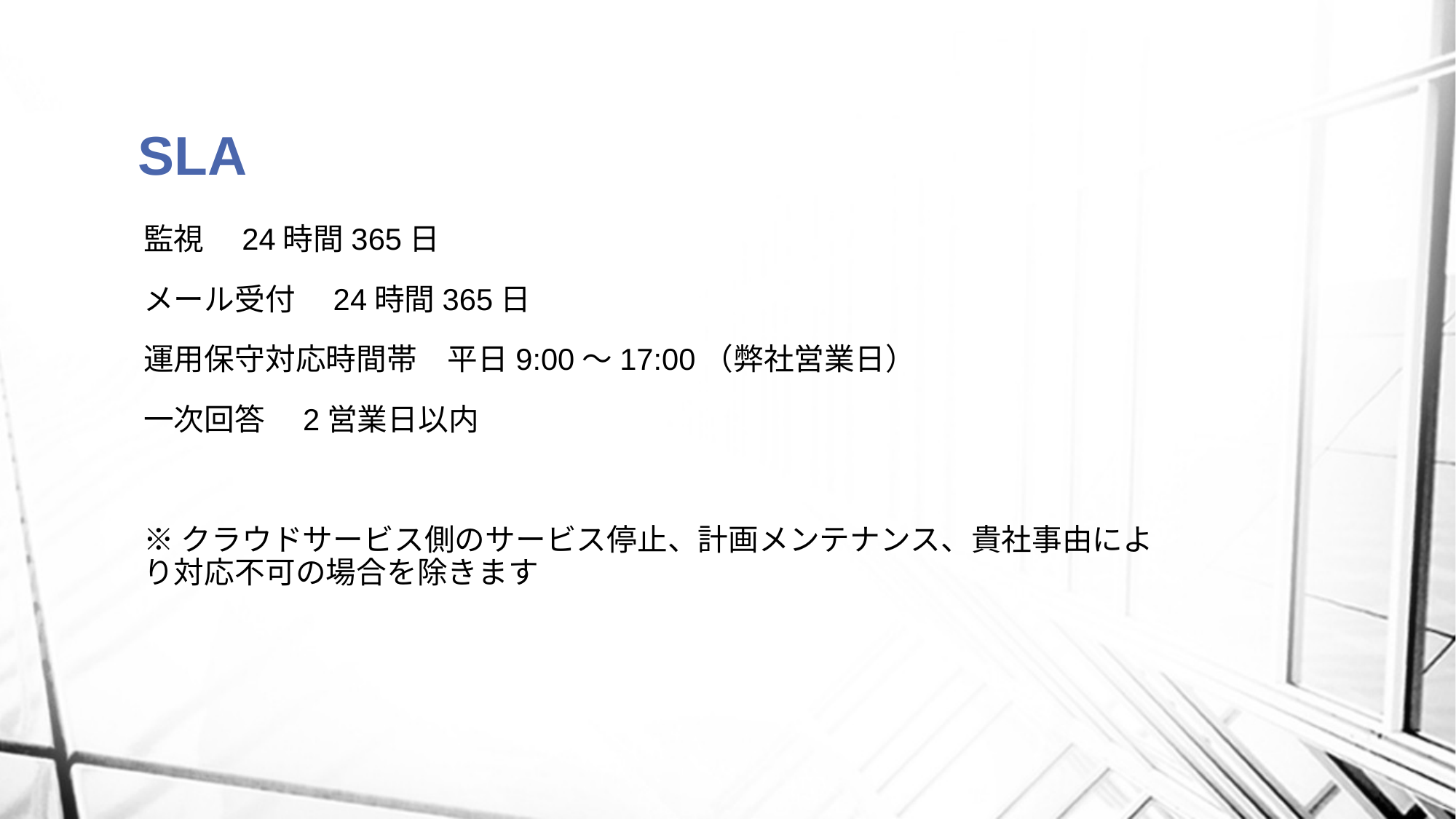

# SLA
監視　24時間365日
メール受付　24時間365日
運用保守対応時間帯　平日9:00～17:00（弊社営業日）
一次回答　2営業日以内

※クラウドサービス側のサービス停止、計画メンテナンス、貴社事由により対応不可の場合を除きます